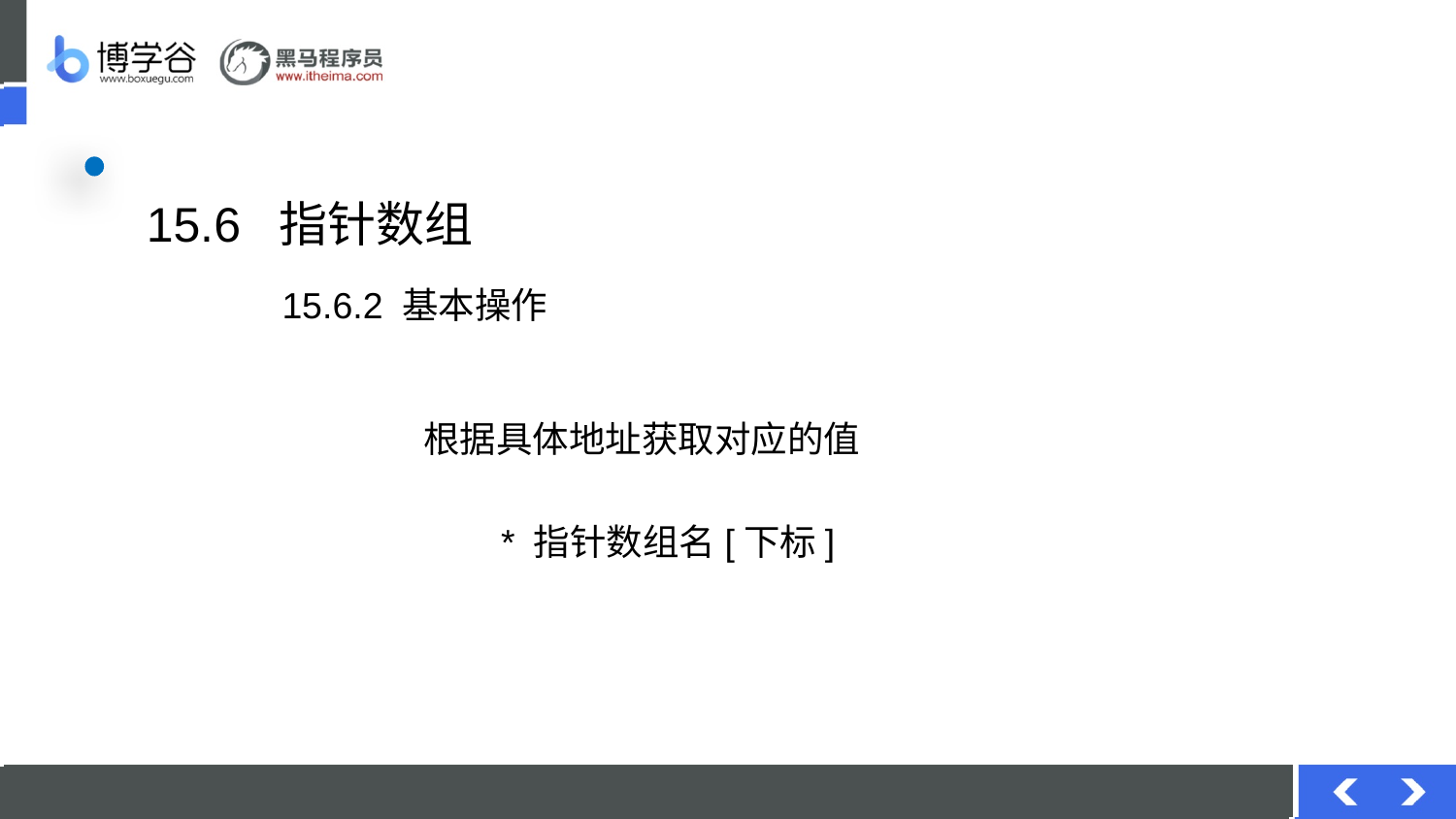

# 15.6  指针数组
15.6.2 基本操作
根据具体地址获取对应的值
* 指针数组名[下标]